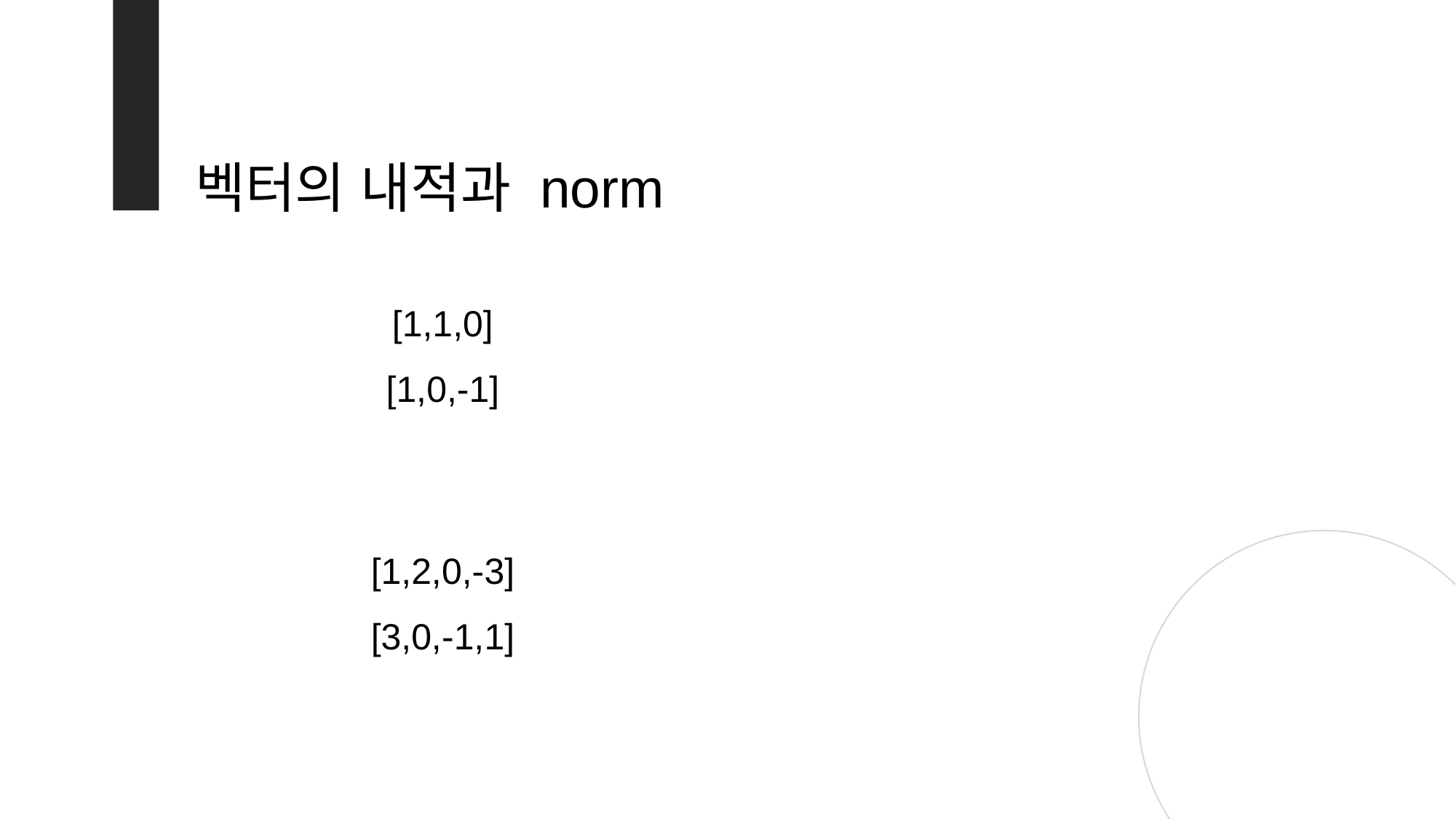

벡터의 내적과 norm
[1,1,0]
[1,0,-1]
[1,2,0,-3]
[3,0,-1,1]